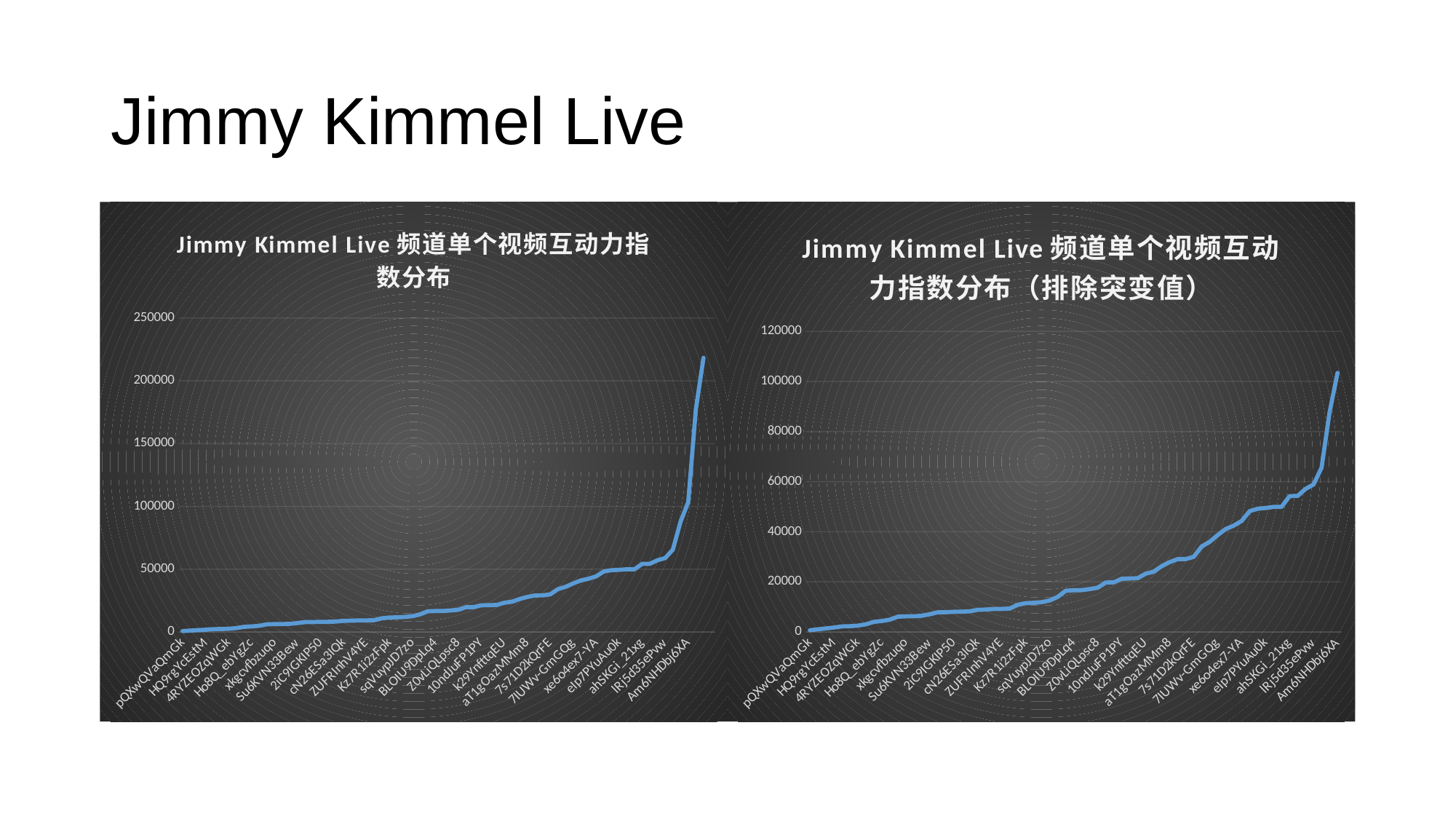

# Jimmy Kimmel Live

### Chart: Jimmy Kimmel Live频道单个视频互动力指数分布

| Category | 互动力指数 |
|---|---|
| pQXwQVaQmGk | 678.0699999999999 |
| UB1cGaIW81I | 1039.02 |
| 5RjEaUqucbw | 1405.6 |
| HQ9rgYcEstM | 1740.33 |
| dgcr3mCsqBE | 2203.66 |
| XJBvP-NZJ9U | 2297.25 |
| 4RYZEOZqWGk | 2521.52 |
| gfmXCAwBkCE | 3039.08 |
| 1QR-GsZkE3E | 4008.59 |
| Ho8Q_ebYgZc | 4364.6900000000005 |
| gB_7KBTfaw8 | 4897.8 |
| NtN98IkKxmk | 6079.16 |
| xkgcvfbzuqo | 6228.92 |
| KXRYlfjlFLk | 6236.87 |
| F0ZdMq0n8-Y | 6466.97 |
| Su6KVN33Bew | 7071.22 |
| fOsphXJvaUE | 7833.58 |
| PT2fxswWSpQ | 7855.610000000001 |
| 2iC9IGKIP50 | 8034.32 |
| X6h2BE8-w0M | 8072.84 |
| 9mwM1VB9qs0 | 8228.8 |
| cN26ESa3IQk | 8834.970000000001 |
| dyUJN3skBlU | 8937.79 |
| jibff9m0SjQ | 9162.35 |
| ZUFRInhV4YE | 9185.21 |
| W7SZmMW6Ow0 | 9337.23 |
| raxxoc_JULA | 10821.73 |
| Kz7R1i2zFpk | 11464.69 |
| FvBcYkY7ZGo | 11630.01 |
| Lx_rI8ACqsc | 11886.34 |
| sqVuypJD7zo | 12555.369999999999 |
| pGgTkFKfLXE | 13989.49 |
| CmO2143BzYA | 16426.760000000002 |
| BLOIU9DpLq4 | 16637.73 |
| oMupq6zB1Tc | 16667.690000000002 |
| oSQZ9NiLoxg | 17096.47 |
| Z0vLiQLpsc8 | 17628.91 |
| Vvya3yofDY4 | 19705.760000000002 |
| Qesuc8orTUY | 19781.71 |
| 10ndJuFP1PY | 21223.77 |
| RTaDvKMtUeA | 21319.41 |
| maaWSIlDizs | 21445.03 |
| k29YnfttqEU | 23239.73 |
| 8kFnLQySIzU | 24054.739999999998 |
| oFBuCp19L7M | 26238.489999999998 |
| aT1gOazMMm8 | 27865.14 |
| x3ch1ajtwbc | 29049.75 |
| ldmDBJRARB4 | 29082.36 |
| 7s71D2kQrFE | 29937.0 |
| NJAtY43vsl8 | 34083.67 |
| yqulWPljawo | 35940.05 |
| 7IUWv-GmGQg | 38626.83 |
| yN0O8UaTnRA | 41053.84 |
| KjICBHj1EzM | 42388.99 |
| xe6o4ex7-YA | 44275.53 |
| AtCLwYFRp4o | 48196.84 |
| 12m1rG0Tj7U | 49171.350000000006 |
| eIp7PYuAu0k | 49464.81 |
| -1Hm41N0dUs | 49910.07 |
| r2vDabFVj-A | 49927.15 |
| ahSKGi_21xg | 54213.89 |
| UbmGPOHJYpA | 54264.91 |
| _iRBspjg2pw | 57094.54 |
| lRj5d35ePvw | 58843.42 |
| VsYmwBOYfW8 | 65568.20999999999 |
| tCnbAAgfxH8 | 87645.1 |
| Am6NHDbj6XA | 103412.94 |
| Q1TXk7ZdiQE | 177408.53 |
| OrnpSe4OChM | 218393.78 |

### Chart: Jimmy Kimmel Live频道单个视频互动力指数分布（排除突变值）

| Category | 互动力指数 |
|---|---|
| pQXwQVaQmGk | 678.0699999999999 |
| UB1cGaIW81I | 1039.02 |
| 5RjEaUqucbw | 1405.6 |
| HQ9rgYcEstM | 1740.33 |
| dgcr3mCsqBE | 2203.66 |
| XJBvP-NZJ9U | 2297.25 |
| 4RYZEOZqWGk | 2521.52 |
| gfmXCAwBkCE | 3039.08 |
| 1QR-GsZkE3E | 4008.59 |
| Ho8Q_ebYgZc | 4364.6900000000005 |
| gB_7KBTfaw8 | 4897.8 |
| NtN98IkKxmk | 6079.16 |
| xkgcvfbzuqo | 6228.92 |
| KXRYlfjlFLk | 6236.87 |
| F0ZdMq0n8-Y | 6466.97 |
| Su6KVN33Bew | 7071.22 |
| fOsphXJvaUE | 7833.58 |
| PT2fxswWSpQ | 7855.610000000001 |
| 2iC9IGKIP50 | 8034.32 |
| X6h2BE8-w0M | 8072.84 |
| 9mwM1VB9qs0 | 8228.8 |
| cN26ESa3IQk | 8834.970000000001 |
| dyUJN3skBlU | 8937.79 |
| jibff9m0SjQ | 9162.35 |
| ZUFRInhV4YE | 9185.21 |
| W7SZmMW6Ow0 | 9337.23 |
| raxxoc_JULA | 10821.73 |
| Kz7R1i2zFpk | 11464.69 |
| FvBcYkY7ZGo | 11630.01 |
| Lx_rI8ACqsc | 11886.34 |
| sqVuypJD7zo | 12555.369999999999 |
| pGgTkFKfLXE | 13989.49 |
| CmO2143BzYA | 16426.760000000002 |
| BLOIU9DpLq4 | 16637.73 |
| oMupq6zB1Tc | 16667.690000000002 |
| oSQZ9NiLoxg | 17096.47 |
| Z0vLiQLpsc8 | 17628.91 |
| Vvya3yofDY4 | 19705.760000000002 |
| Qesuc8orTUY | 19781.71 |
| 10ndJuFP1PY | 21223.77 |
| RTaDvKMtUeA | 21319.41 |
| maaWSIlDizs | 21445.03 |
| k29YnfttqEU | 23239.73 |
| 8kFnLQySIzU | 24054.739999999998 |
| oFBuCp19L7M | 26238.489999999998 |
| aT1gOazMMm8 | 27865.14 |
| x3ch1ajtwbc | 29049.75 |
| ldmDBJRARB4 | 29082.36 |
| 7s71D2kQrFE | 29937.0 |
| NJAtY43vsl8 | 34083.67 |
| yqulWPljawo | 35940.05 |
| 7IUWv-GmGQg | 38626.83 |
| yN0O8UaTnRA | 41053.84 |
| KjICBHj1EzM | 42388.99 |
| xe6o4ex7-YA | 44275.53 |
| AtCLwYFRp4o | 48196.84 |
| 12m1rG0Tj7U | 49171.350000000006 |
| eIp7PYuAu0k | 49464.81 |
| -1Hm41N0dUs | 49910.07 |
| r2vDabFVj-A | 49927.15 |
| ahSKGi_21xg | 54213.89 |
| UbmGPOHJYpA | 54264.91 |
| _iRBspjg2pw | 57094.54 |
| lRj5d35ePvw | 58843.42 |
| VsYmwBOYfW8 | 65568.20999999999 |
| tCnbAAgfxH8 | 87645.1 |
| Am6NHDbj6XA | 103412.94 |